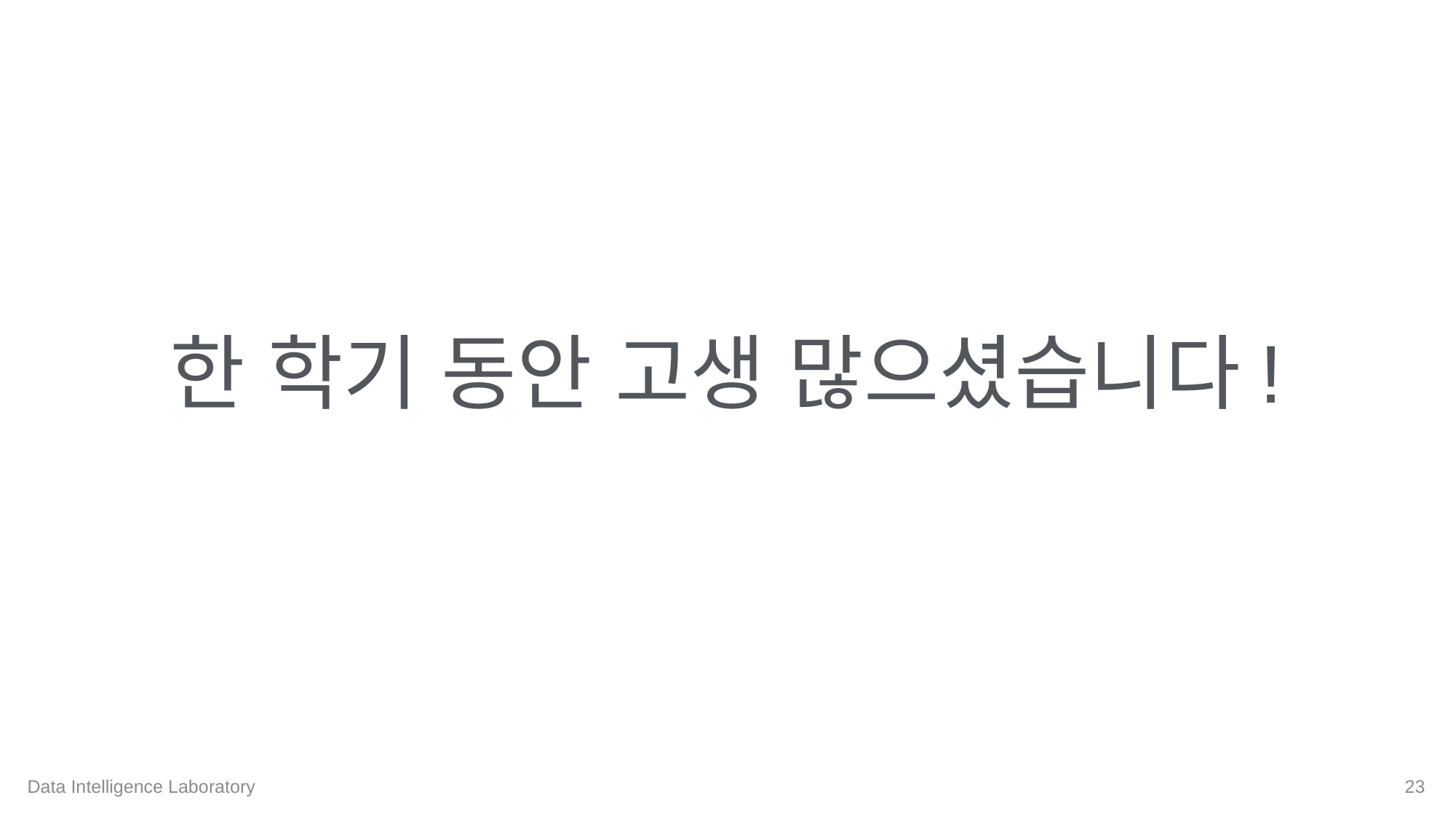

# 아!!싸!! 끝~~~~~~ 이제 끝났다!!! :)

한 학기 동안 고생 많으셨습니다!
Data Intelligence Laboratory
23